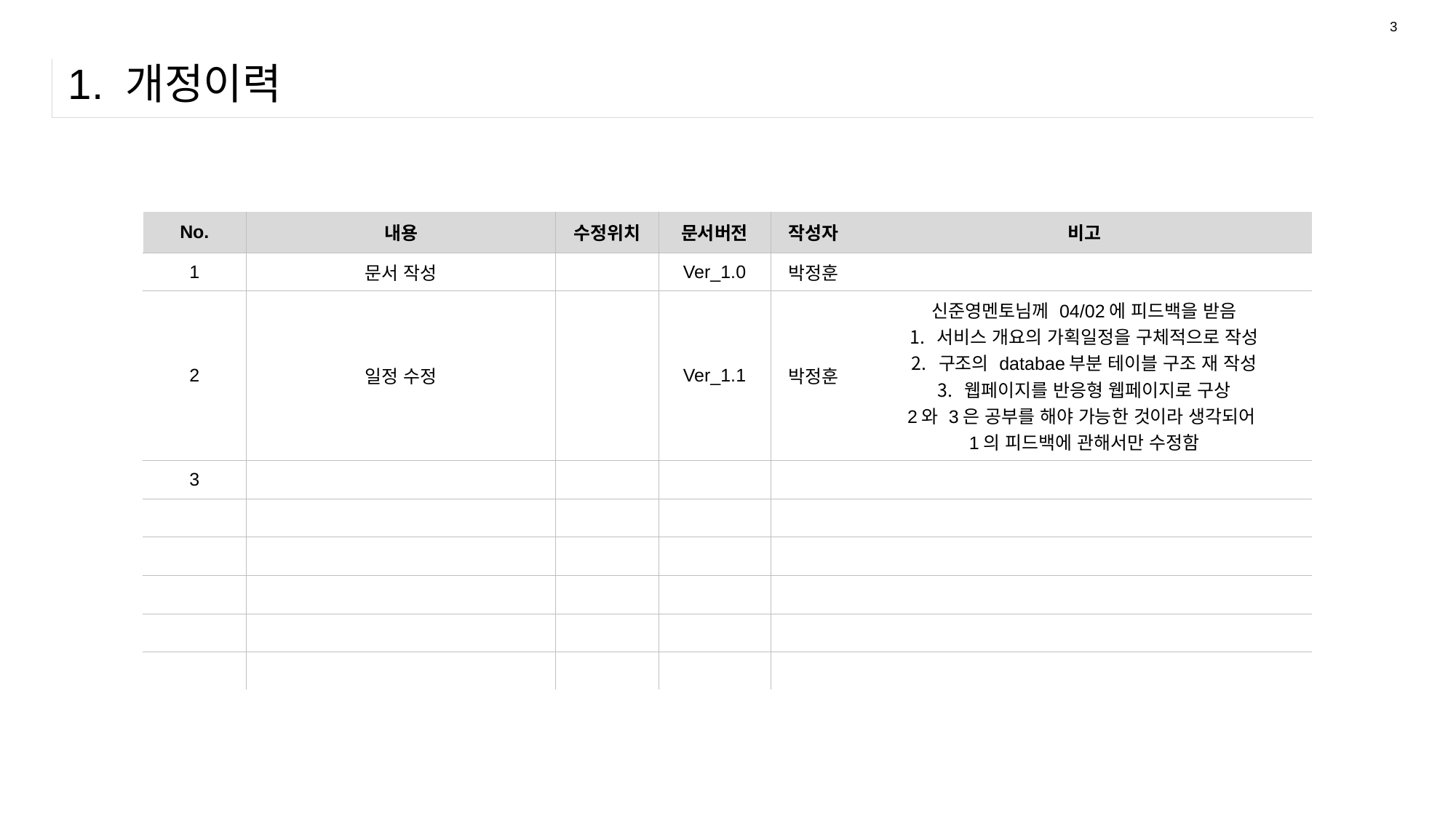

3
# 1. 개정이력
| No. | 내용 | 수정위치 | 문서버전 | 작성자 | 비고 |
| --- | --- | --- | --- | --- | --- |
| 1 | 문서 작성 |  | Ver\_1.0 | 박정훈 |  |
| 2 | 일정 수정 |  | Ver\_1.1 | 박정훈 | 신준영멘토님께 04/02에 피드백을 받음 서비스 개요의 가획일정을 구체적으로 작성 구조의 databae부분 테이블 구조 재 작성 웹페이지를 반응형 웹페이지로 구상 2와 3은 공부를 해야 가능한 것이라 생각되어 1의 피드백에 관해서만 수정함 |
| 3 |  |  |  |  |  |
|  |  |  |  |  |  |
|  |  |  |  |  |  |
|  |  |  |  |  |  |
|  |  |  |  |  |  |
|  |  |  |  |  |  |